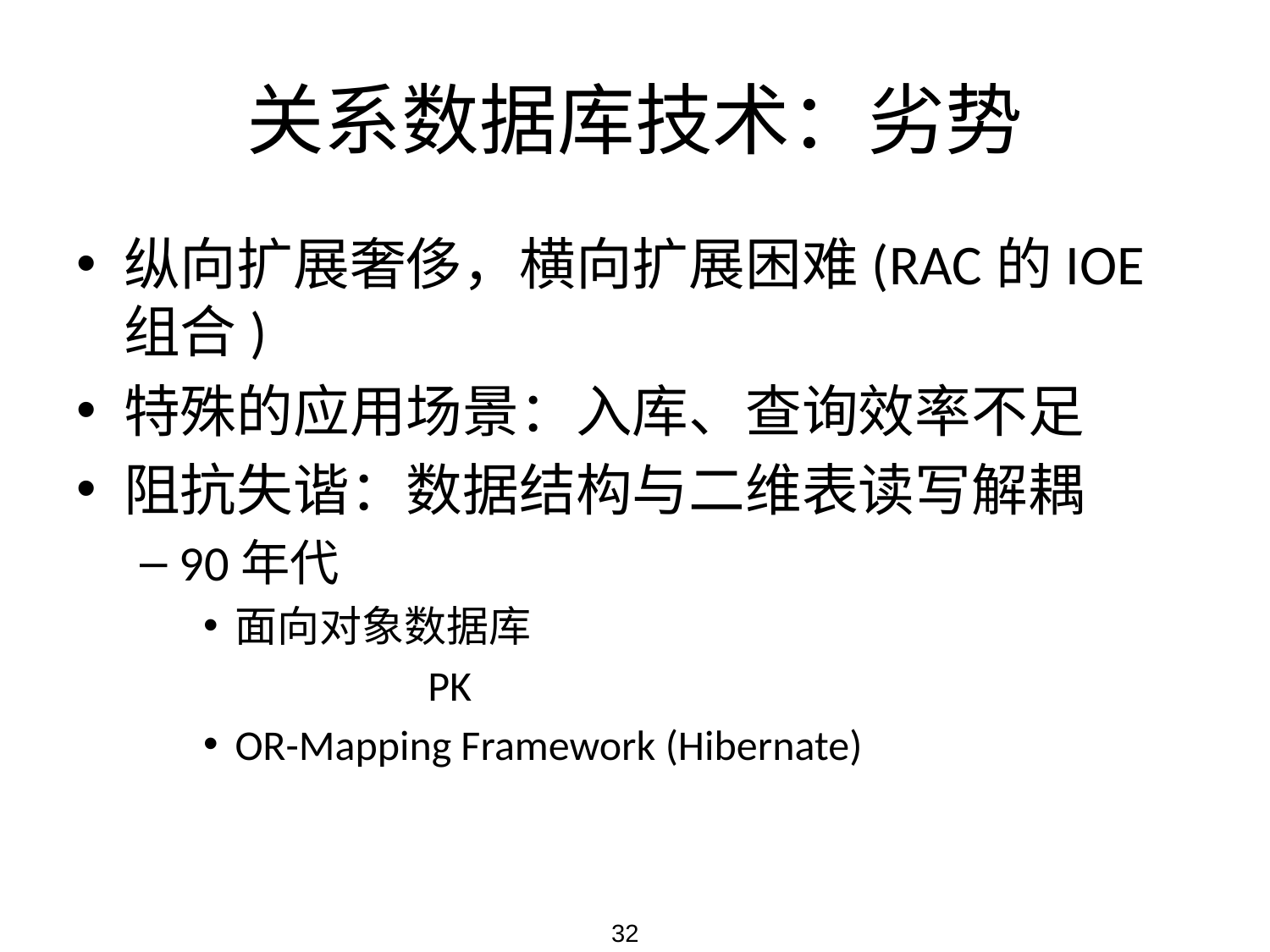

# 关系数据库技术：劣势
纵向扩展奢侈，横向扩展困难(RAC的IOE组合)
特殊的应用场景：入库、查询效率不足
阻抗失谐：数据结构与二维表读写解耦
90年代
面向对象数据库
		PK
OR-Mapping Framework (Hibernate)